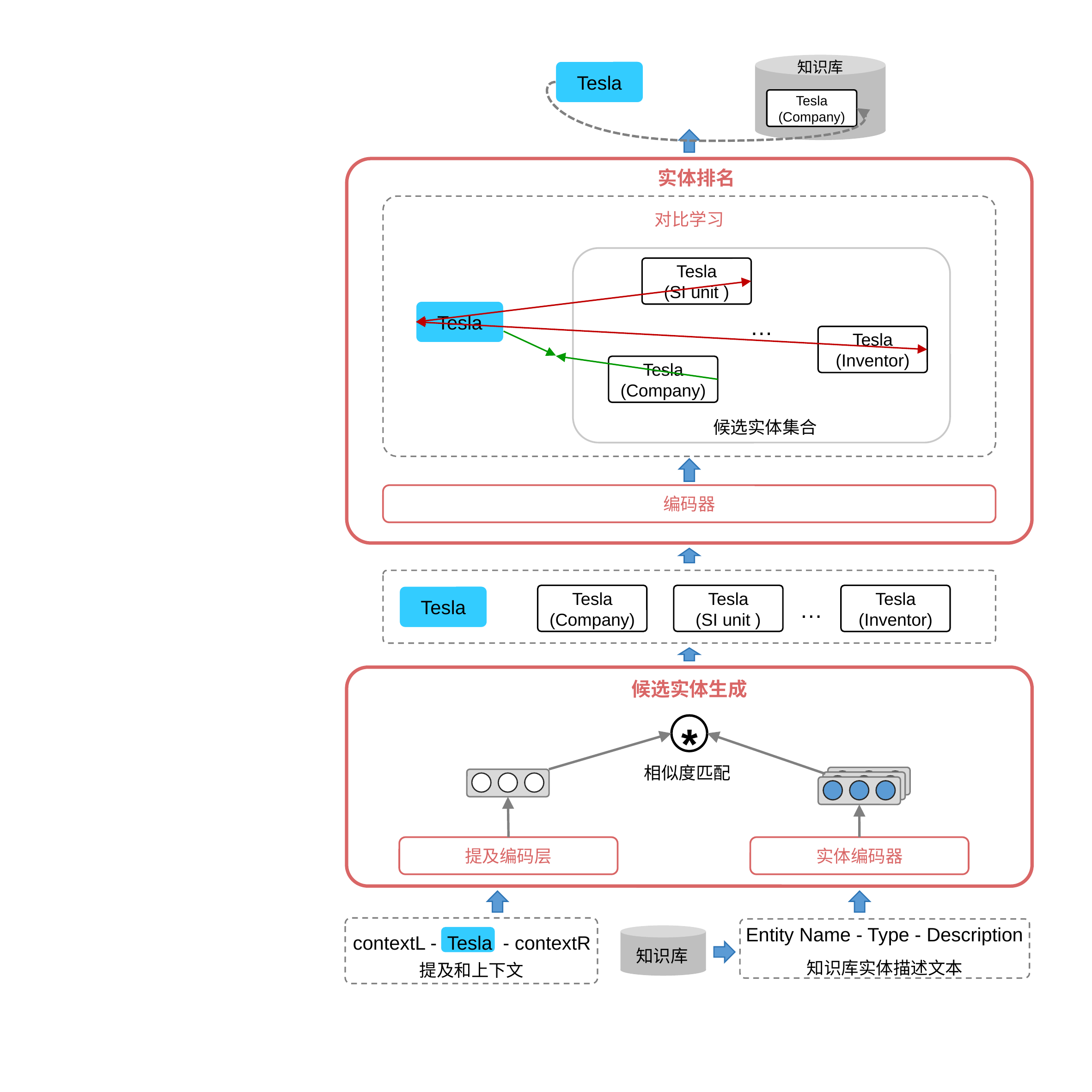

知识库

Tesla
Tesla
(Company)

实体排名

对比学习

Tesla
(SI unit )
…
Tesla
Tesla
(Inventor)
Tesla
(Company)
候选实体集合

编码器

…
Tesla
(Company)
Tesla
(SI unit )
Tesla
(Inventor)
Tesla

候选实体生成
*

相似度匹配

提及编码层
实体编码器

contextL -  Tesla  - contextR

提及和上下文
Entity Name - Type - Description

知识库实体描述文本

知识库